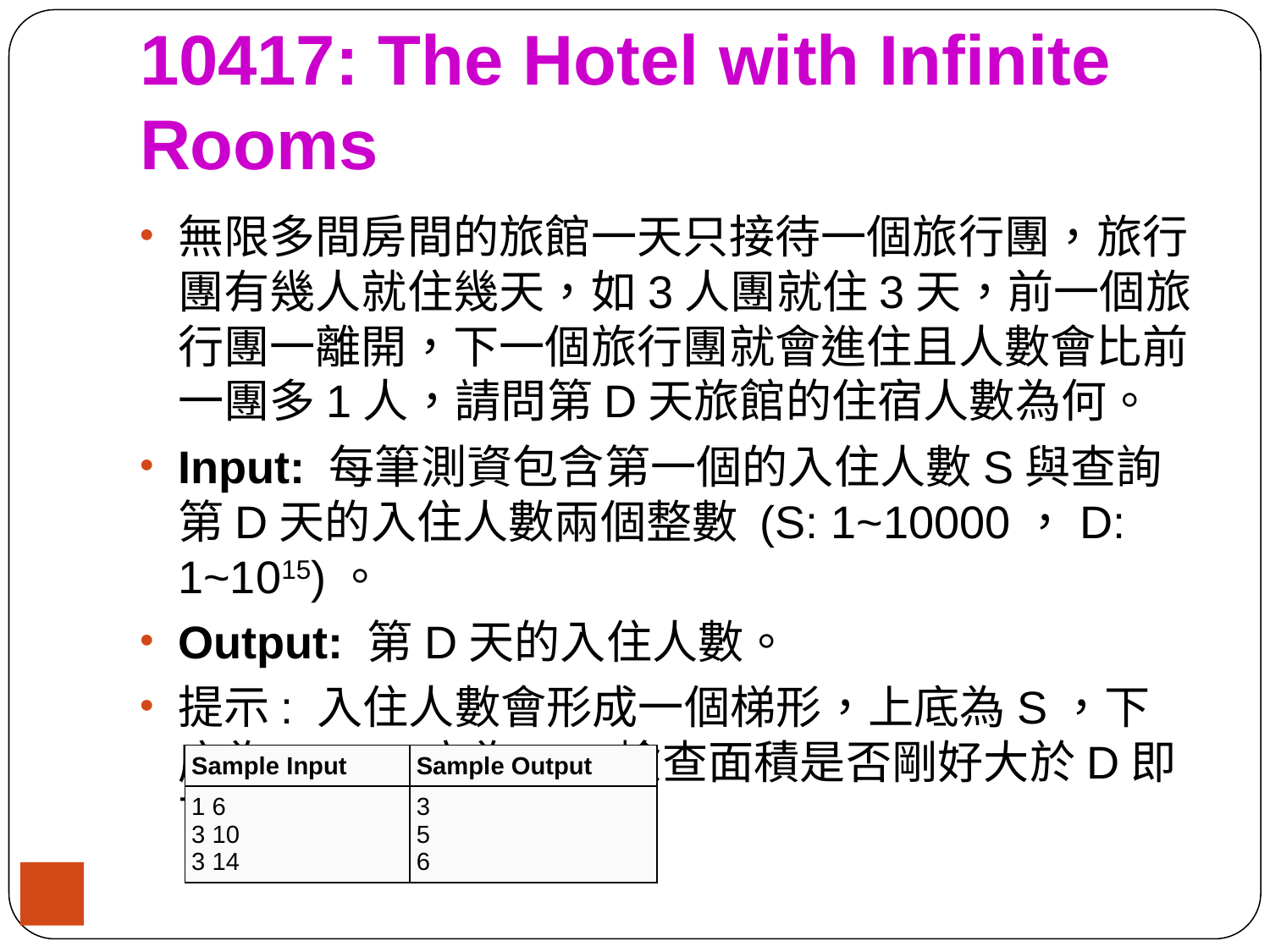

# 10417: The Hotel with Infinite Rooms
無限多間房間的旅館一天只接待一個旅行團，旅行團有幾人就住幾天，如3人團就住3天，前一個旅行團一離開，下一個旅行團就會進住且人數會比前一團多1人，請問第D天旅館的住宿人數為何。
Input: 每筆測資包含第一個的入住人數S與查詢第D天的入住人數兩個整數 (S: 1~10000，D: 1~1015)。
Output: 第D天的入住人數。
提示: 入住人數會形成一個梯形，上底為S，下底為S+D-1高為D，檢查面積是否剛好大於D即可
| Sample Input | Sample Output |
| --- | --- |
| 1 6 3 10 3 14 | 3 5 6 |